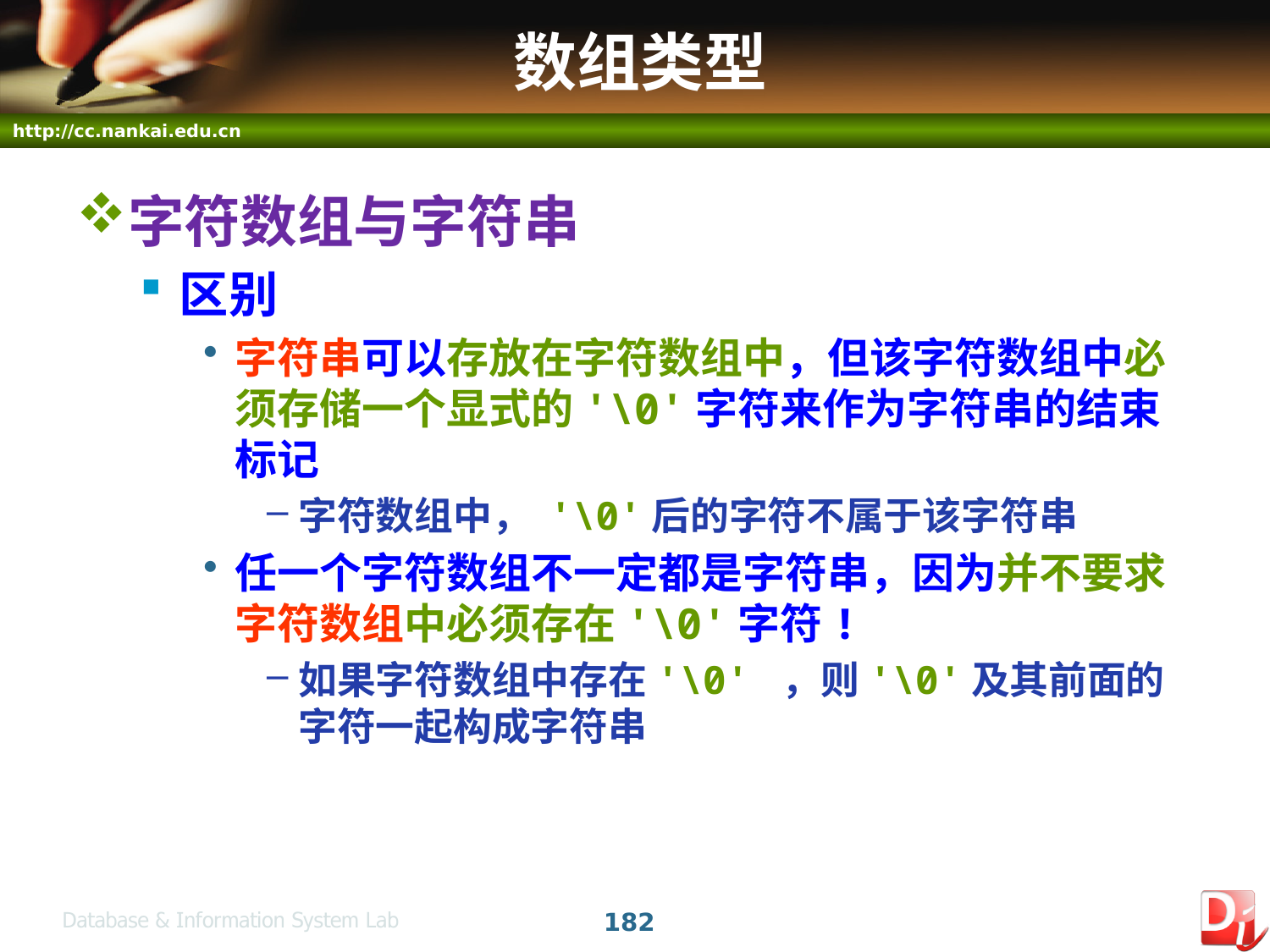

# 数组类型
字符数组与字符串
区别
字符串可以存放在字符数组中，但该字符数组中必须存储一个显式的'\0'字符来作为字符串的结束标记
字符数组中， '\0'后的字符不属于该字符串
任一个字符数组不一定都是字符串，因为并不要求字符数组中必须存在'\0'字符!
如果字符数组中存在'\0' ，则'\0'及其前面的字符一起构成字符串
182
Database & Information System Lab